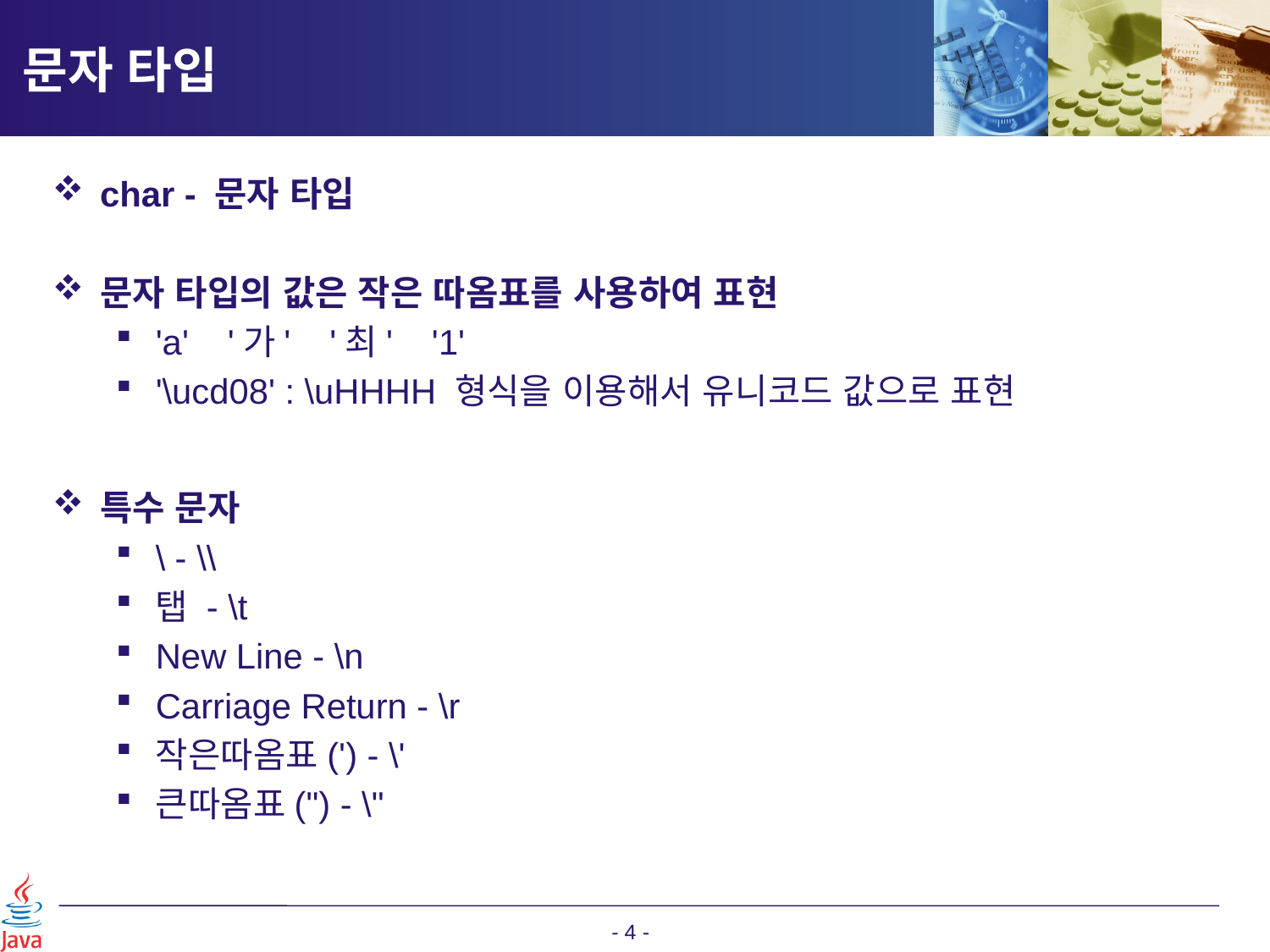

# 문자 타입
char - 문자 타입

문자 타입의 값은 작은 따옴표를 사용하여 표현
'a'    '가'    '최'    '1'
'\ucd08' : \uHHHH 형식을 이용해서 유니코드 값으로 표현

특수 문자
\ - \\
탭 - \t
New Line - \n
Carriage Return - \r
작은따옴표(') - \'
큰따옴표(") - \"